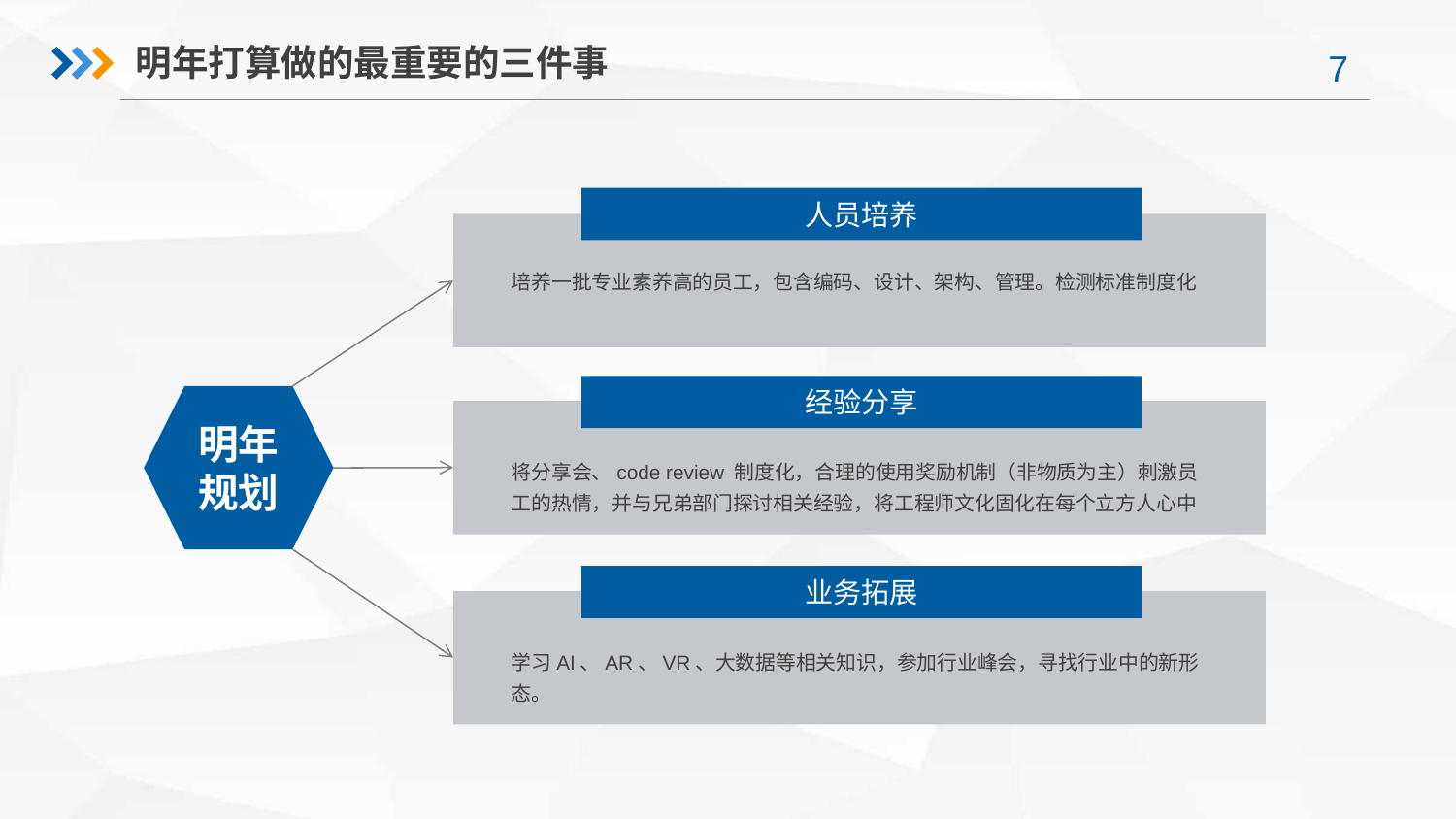

明年打算做的最重要的三件事
人员培养

培养一批专业素养高的员工，包含编码、设计、架构、管理。检测标准制度化
经验分享
明年规划

将分享会、code review 制度化，合理的使用奖励机制（非物质为主）刺激员工的热情，并与兄弟部门探讨相关经验，将工程师文化固化在每个立方人心中
业务拓展

学习AI、AR、VR、大数据等相关知识，参加行业峰会，寻找行业中的新形态。